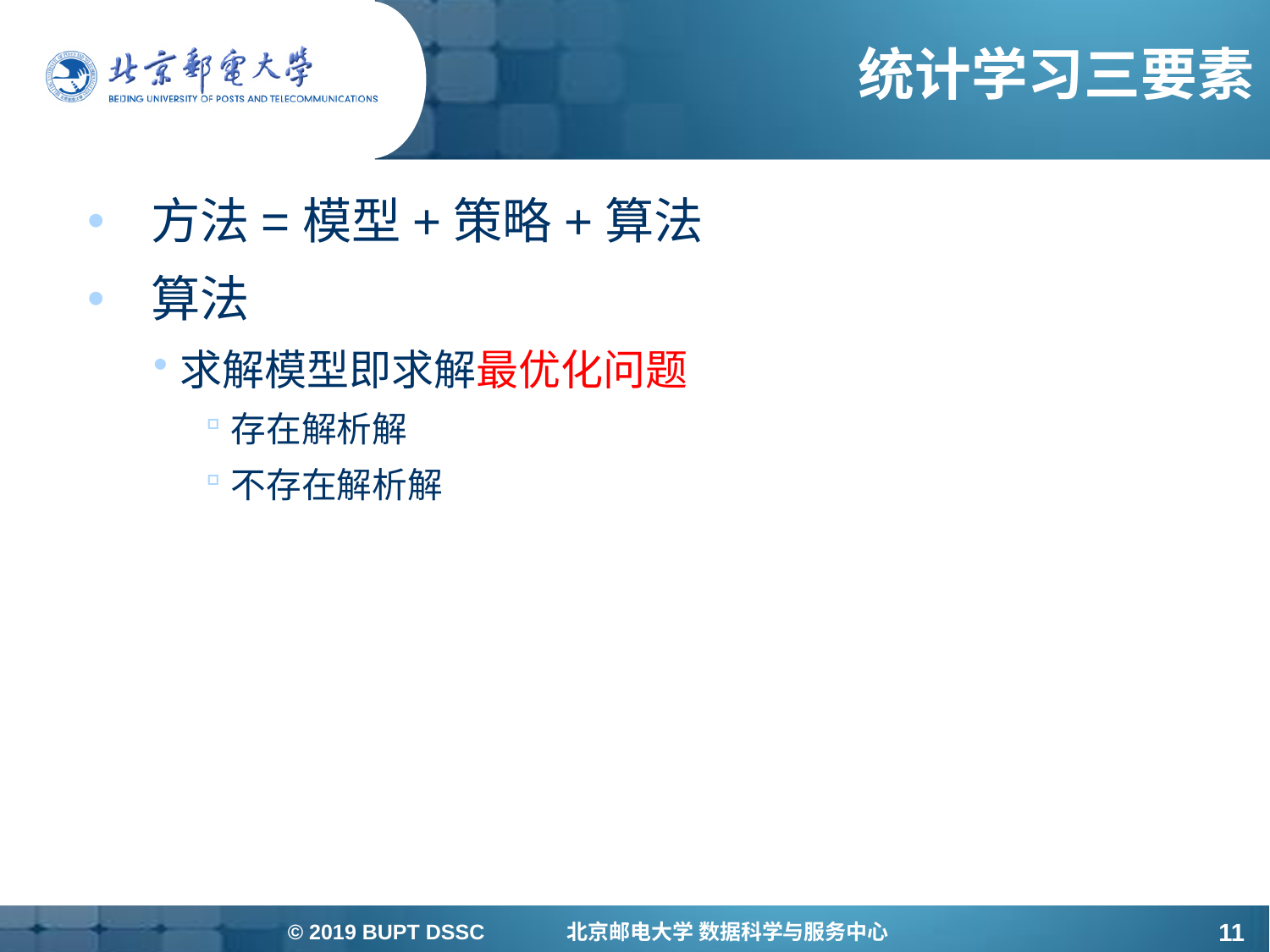

# 统计学习三要素
方法=模型+策略+算法
算法
求解模型即求解最优化问题
存在解析解
不存在解析解

© 2019 BUPT DSSC             北京邮电大学 数据科学与服务中心